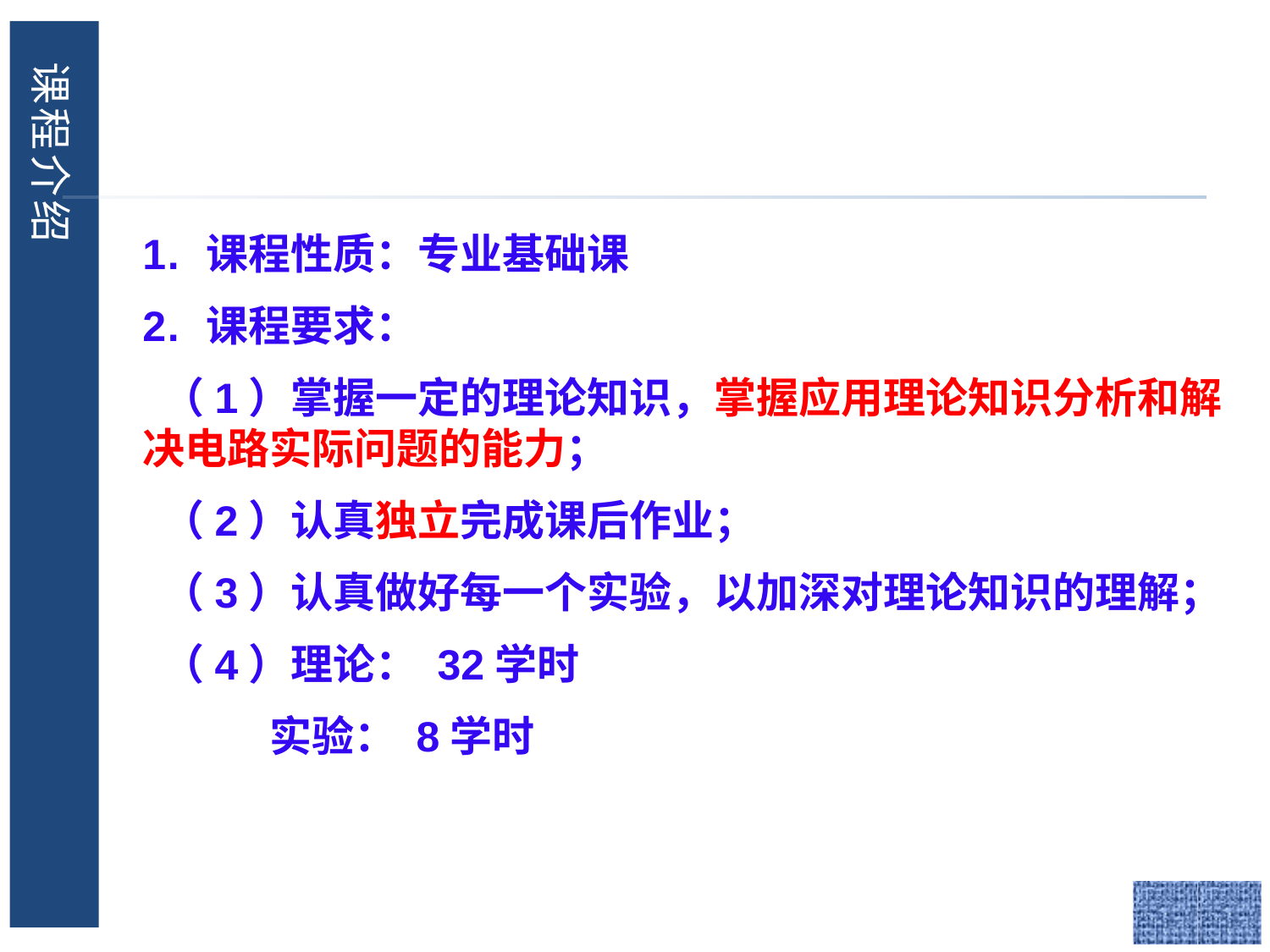

课程介绍
课程性质：专业基础课
课程要求：
 （1）掌握一定的理论知识，掌握应用理论知识分析和解决电路实际问题的能力；
 （2）认真独立完成课后作业；
 （3）认真做好每一个实验，以加深对理论知识的理解；
 （4）理论： 32学时
	实验： 8学时